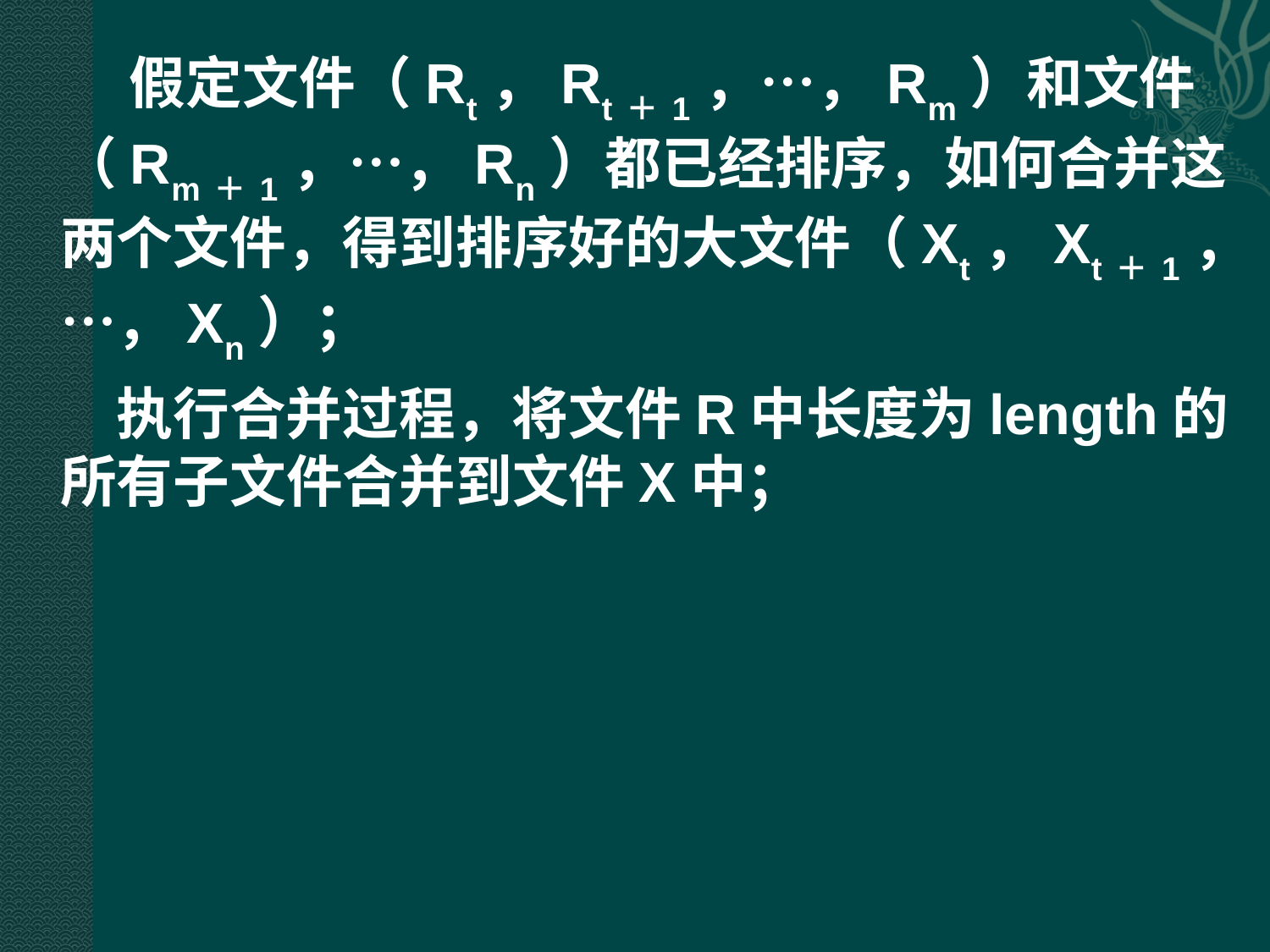

假定文件（Rt，Rt＋1，…，Rm）和文件（Rm＋1，…，Rn）都已经排序，如何合并这两个文件，得到排序好的大文件（Xt，Xt＋1，…，Xn）；
       执行合并过程，将文件R中长度为length的所有子文件合并到文件X中；